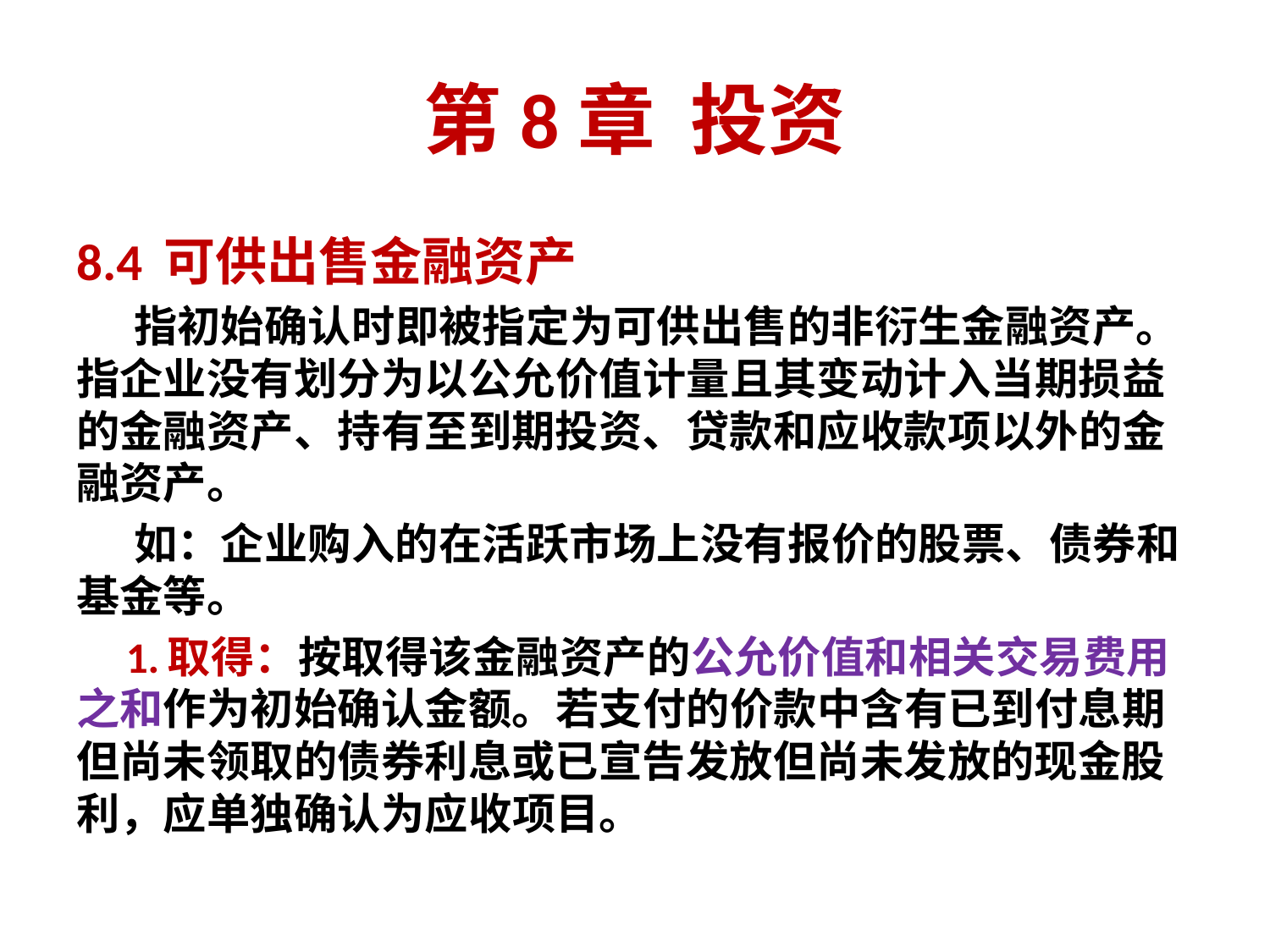

# 第8章  投资
8.4 可供出售金融资产
     指初始确认时即被指定为可供出售的非衍生金融资产。指企业没有划分为以公允价值计量且其变动计入当期损益的金融资产、持有至到期投资、贷款和应收款项以外的金融资产。
     如：企业购入的在活跃市场上没有报价的股票、债券和基金等。
     1.取得：按取得该金融资产的公允价值和相关交易费用之和作为初始确认金额。若支付的价款中含有已到付息期但尚未领取的债券利息或已宣告发放但尚未发放的现金股利，应单独确认为应收项目。